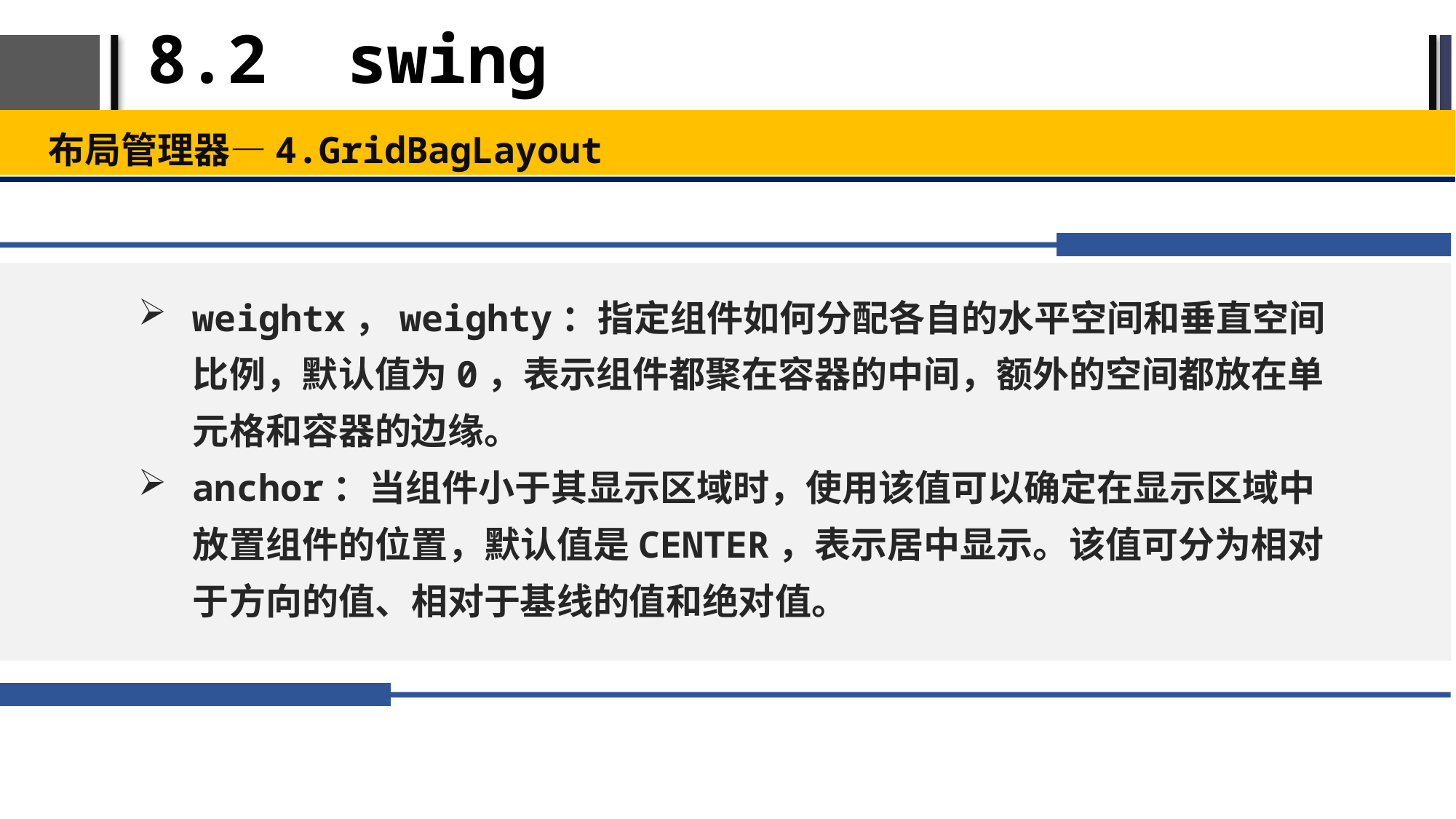

# 8.2  swing

布局管理器—4.GridBagLayout

weightx，weighty：指定组件如何分配各自的水平空间和垂直空间比例，默认值为0，表示组件都聚在容器的中间，额外的空间都放在单元格和容器的边缘。
anchor：当组件小于其显示区域时，使用该值可以确定在显示区域中放置组件的位置，默认值是CENTER，表示居中显示。该值可分为相对于方向的值、相对于基线的值和绝对值。